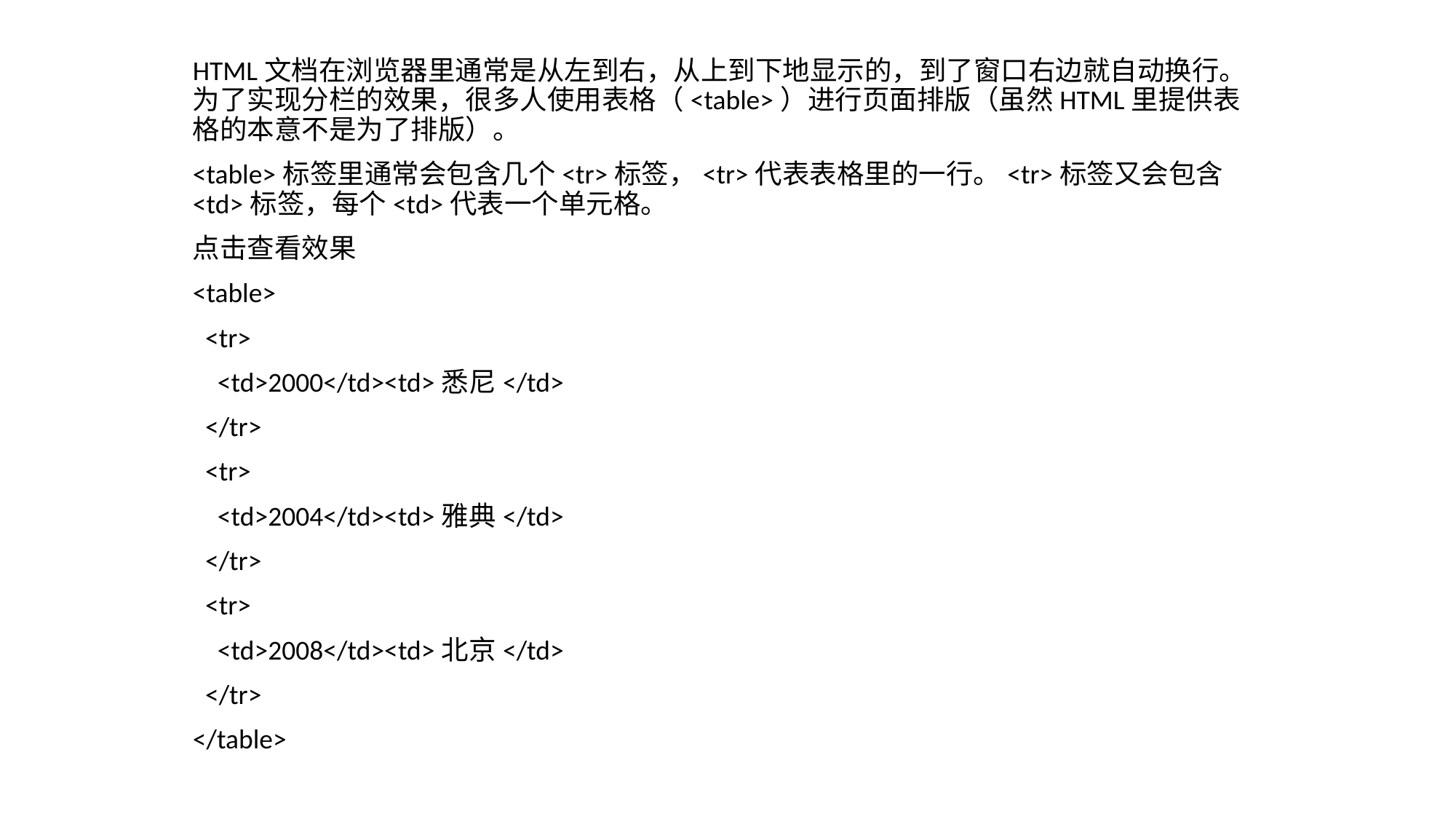

HTML文档在浏览器里通常是从左到右，从上到下地显示的，到了窗口右边就自动换行。为了实现分栏的效果，很多人使用表格（<table>）进行页面排版（虽然HTML里提供表格的本意不是为了排版）。
<table>标签里通常会包含几个<tr>标签，<tr>代表表格里的一行。<tr>标签又会包含<td>标签，每个<td>代表一个单元格。
点击查看效果
<table>
  <tr>
    <td>2000</td><td>悉尼</td>
  </tr>
  <tr>
    <td>2004</td><td>雅典</td>
  </tr>
  <tr>
    <td>2008</td><td>北京</td>
  </tr>
</table>